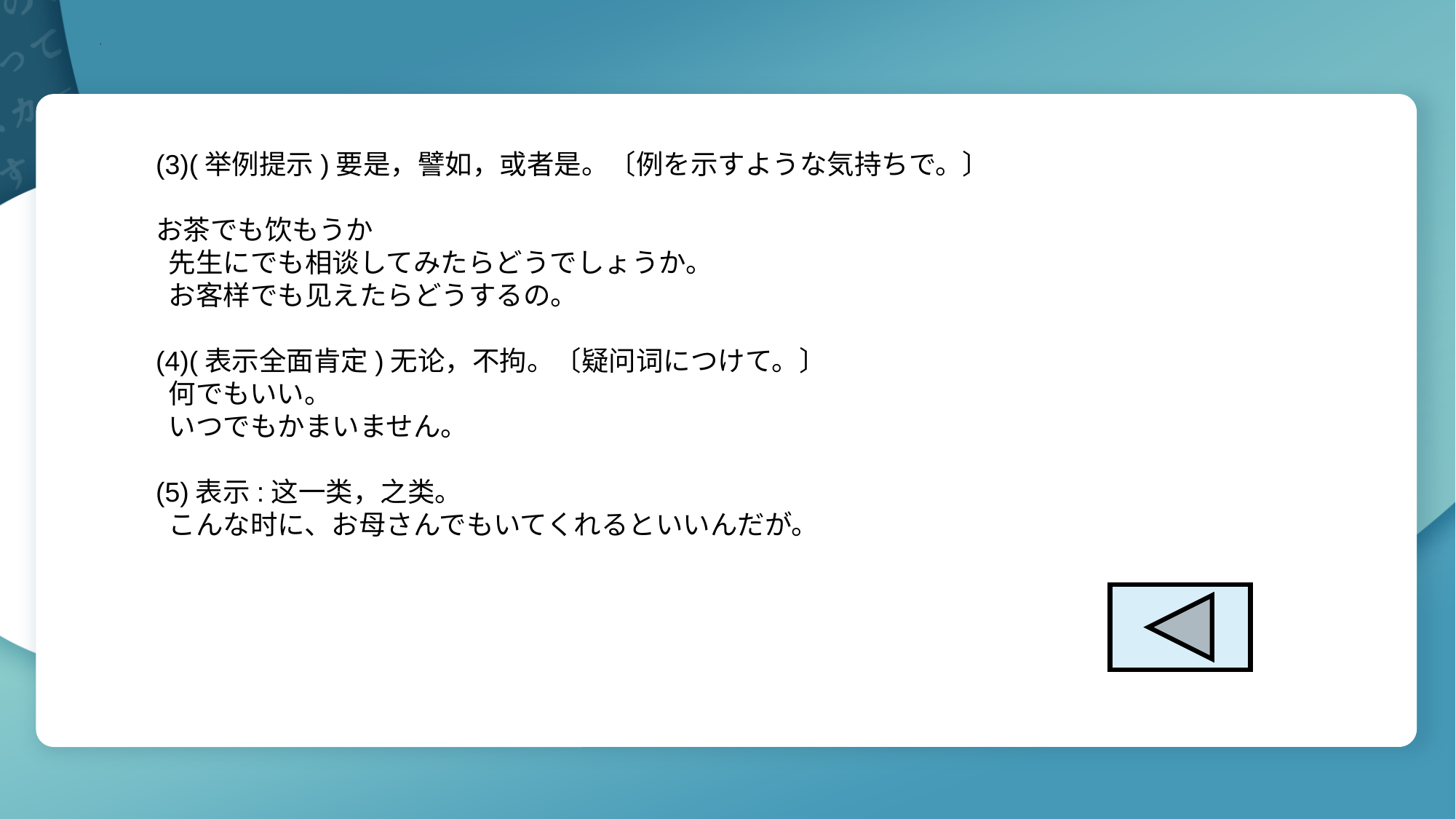

(3)(举例提示)要是，譬如，或者是。〔例を示すような気持ちで。〕

お茶でも饮もうか
 先生にでも相谈してみたらどうでしょうか。
 お客样でも见えたらどうするの。

(4)(表示全面肯定)无论，不拘。〔疑问词につけて。〕
 何でもいい。
 いつでもかまいません。

(5)表示:这一类，之类。
 こんな时に、お母さんでもいてくれるといいんだが。